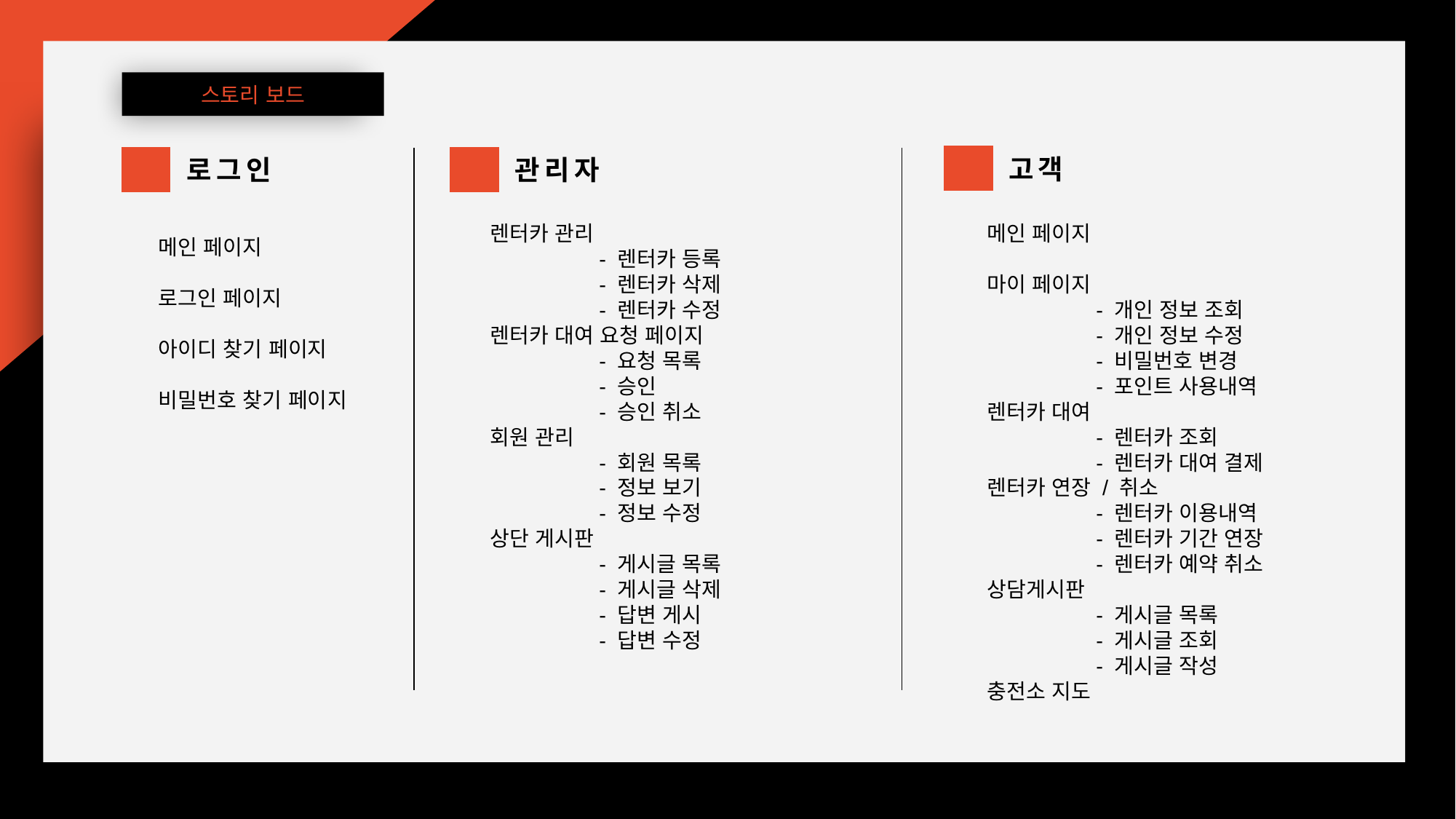

스토리 보드

고객

로그인

관리자
렌터카 관리
	- 렌터카 등록
	- 렌터카 삭제
	- 렌터카 수정
렌터카 대여 요청 페이지
	- 요청 목록
	- 승인
	- 승인 취소
회원 관리
	- 회원 목록
	- 정보 보기
	- 정보 수정
상단 게시판
	- 게시글 목록
	- 게시글 삭제
	- 답변 게시
	- 답변 수정

메인 페이지

마이 페이지
	- 개인 정보 조회
	- 개인 정보 수정
	- 비밀번호 변경
	- 포인트 사용내역
렌터카 대여
	- 렌터카 조회
	- 렌터카 대여 결제
렌터카 연장 / 취소
	- 렌터카 이용내역
	- 렌터카 기간 연장
	- 렌터카 예약 취소
상담게시판
	- 게시글 목록
	- 게시글 조회
	- 게시글 작성
충전소 지도
메인 페이지

로그인 페이지

아이디 찾기 페이지

비밀번호 찾기 페이지